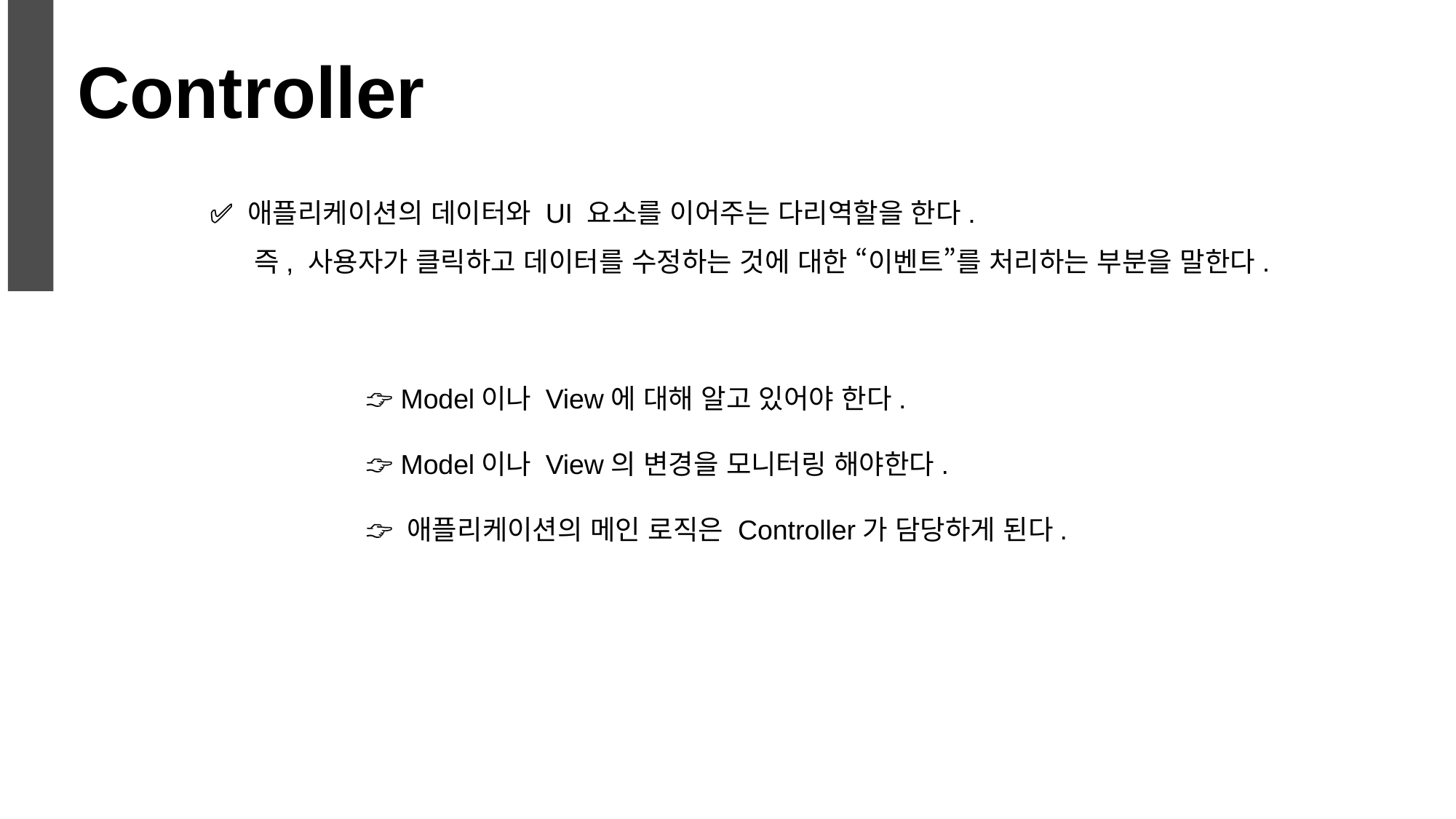

# Controller
✅ 애플리케이션의 데이터와 UI 요소를 이어주는 다리역할을 한다.
     즉, 사용자가 클릭하고 데이터를 수정하는 것에 대한 “이벤트”를 처리하는 부분을 말한다.
👉 Model이나 View에 대해 알고 있어야 한다.
👉 Model이나 View의 변경을 모니터링 해야한다.
👉 애플리케이션의 메인 로직은 Controller가 담당하게 된다.